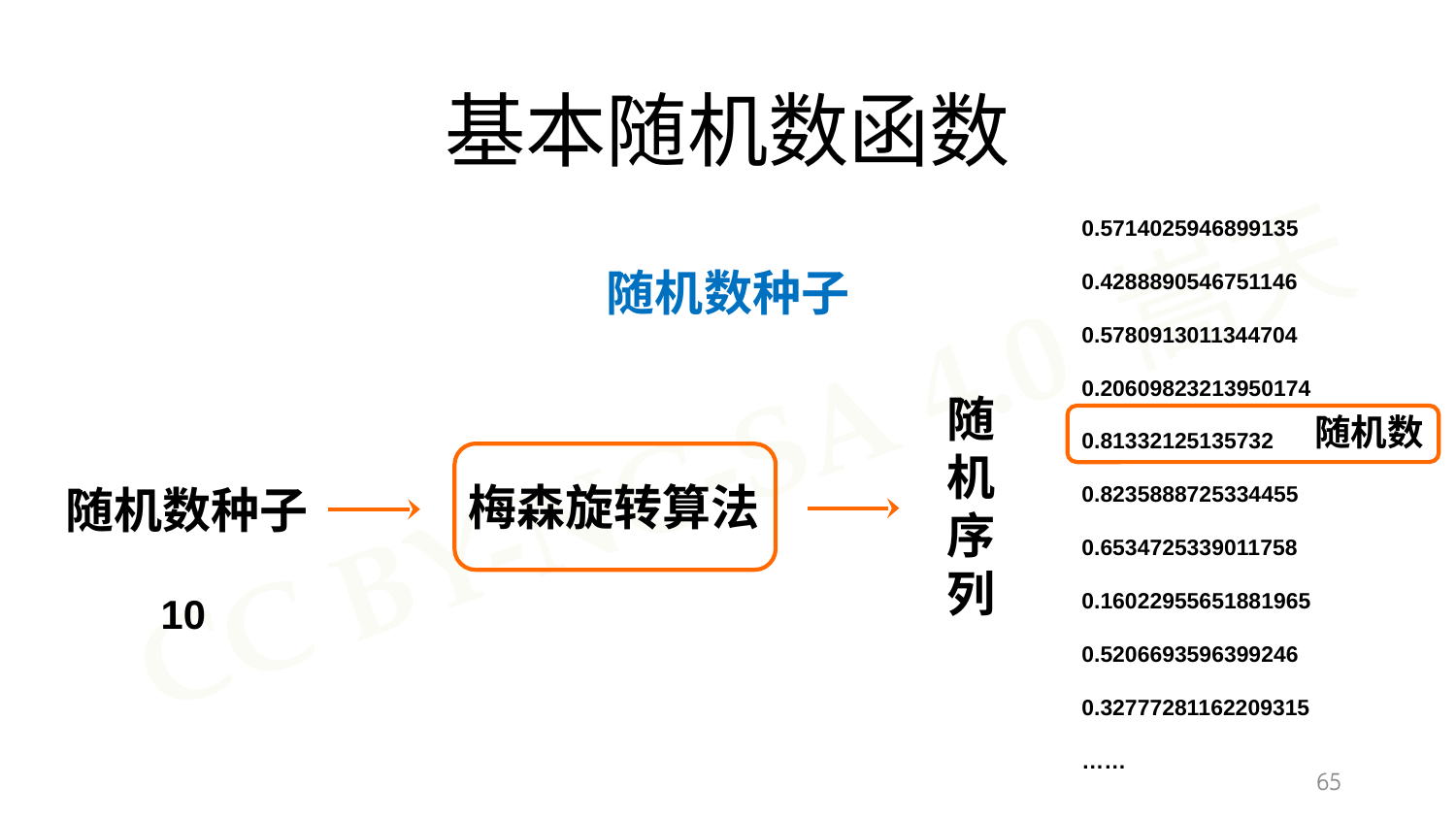

基本随机数函数
0.5714025946899135
0.4288890546751146
0.5780913011344704
0.20609823213950174
0.81332125135732
0.8235888725334455
0.6534725339011758
0.16022955651881965
0.5206693596399246
0.32777281162209315
……
随机数种子
随机序列
随机数

梅森旋转算法
随机数种子
10
65